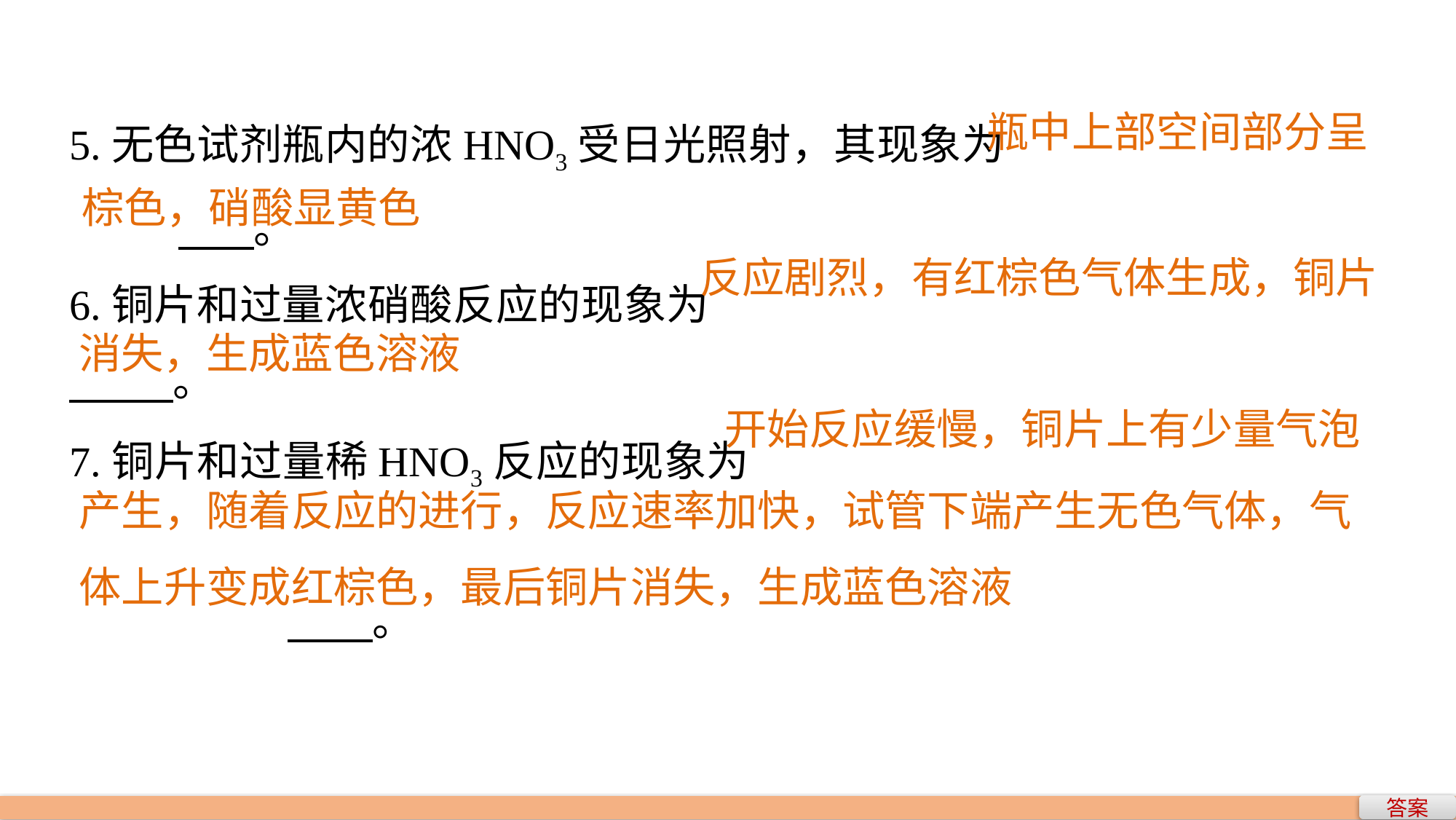

瓶中上部空间部分呈
5.无色试剂瓶内的浓HNO3受日光照射，其现象为					        。
6.铜片和过量浓硝酸反应的现象为							            。
7.铜片和过量稀HNO3反应的现象为																				         。
棕色，硝酸显黄色
反应剧烈，有红棕色气体生成，铜片
消失，生成蓝色溶液
开始反应缓慢，铜片上有少量气泡
产生，随着反应的进行，反应速率加快，试管下端产生无色气体，气体上升变成红棕色，最后铜片消失，生成蓝色溶液
答案